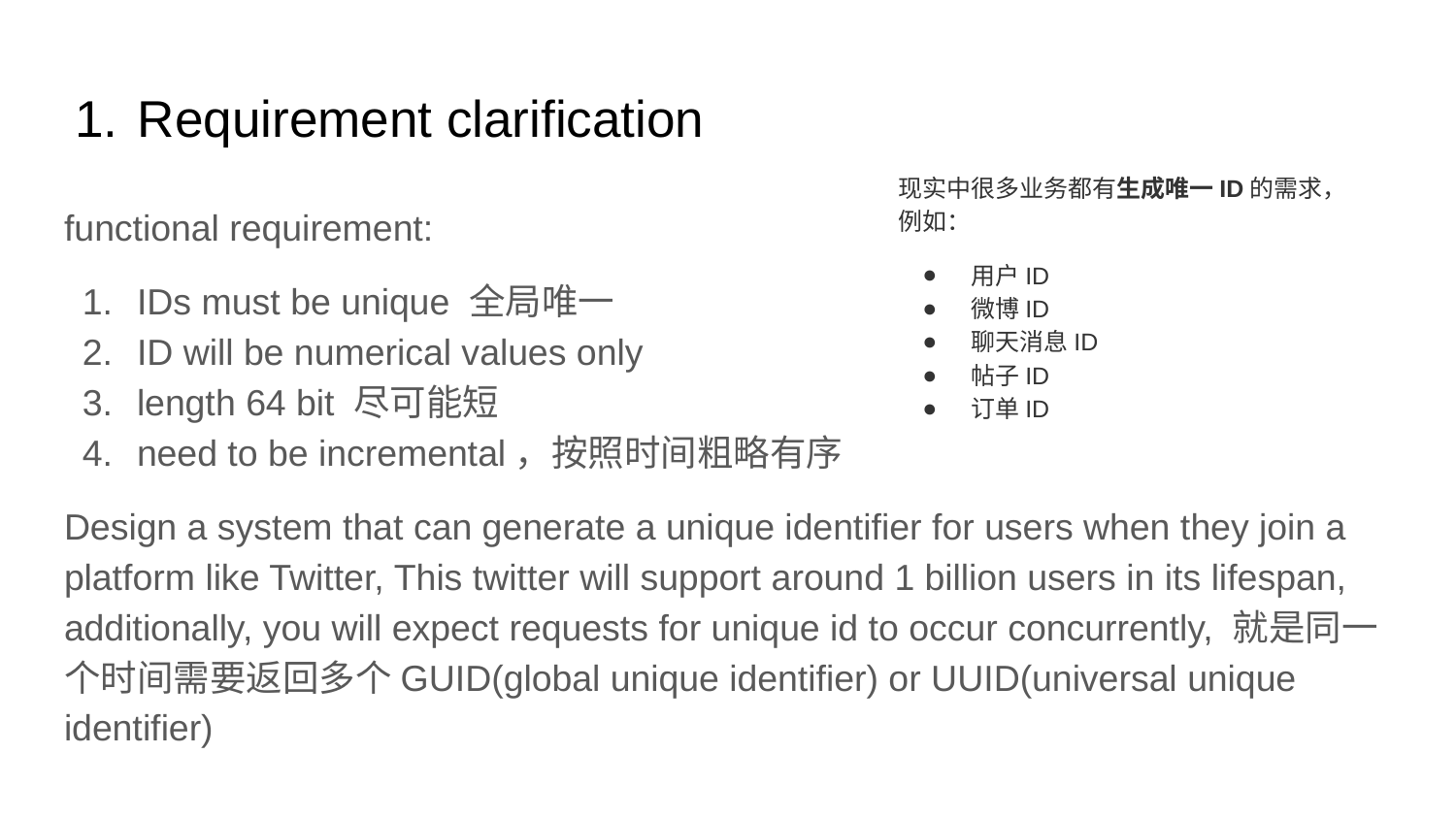

# Requirement clarification
现实中很多业务都有生成唯一ID的需求，例如：
用户ID
微博ID
聊天消息ID
帖子ID
订单ID
functional requirement:
IDs must be unique 全局唯一
ID will be numerical values only
length 64 bit 尽可能短
need to be incremental，按照时间粗略有序
Design a system that can generate a unique identifier for users when they join a platform like Twitter, This twitter will support around 1 billion users in its lifespan, additionally, you will expect requests for unique id to occur concurrently, 就是同一个时间需要返回多个GUID(global unique identifier) or UUID(universal unique identifier)